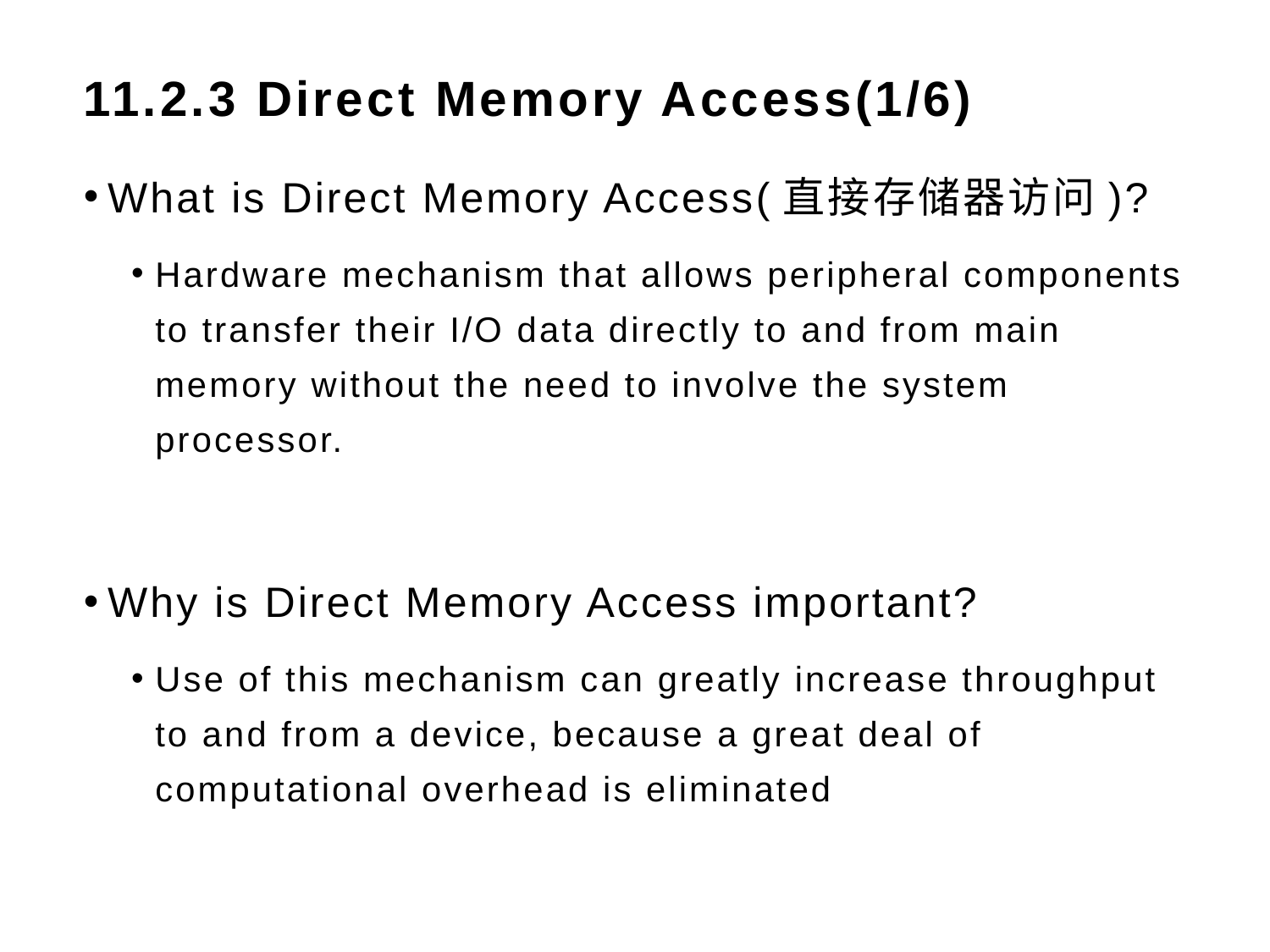

# 11.2.3 Direct Memory Access(1/6)
What is Direct Memory Access(直接存储器访问)?
Hardware mechanism that allows peripheral components to transfer their I/O data directly to and from main memory without the need to involve the system processor.

Why is Direct Memory Access important?
Use of this mechanism can greatly increase throughput to and from a device, because a great deal of computational overhead is eliminated
19